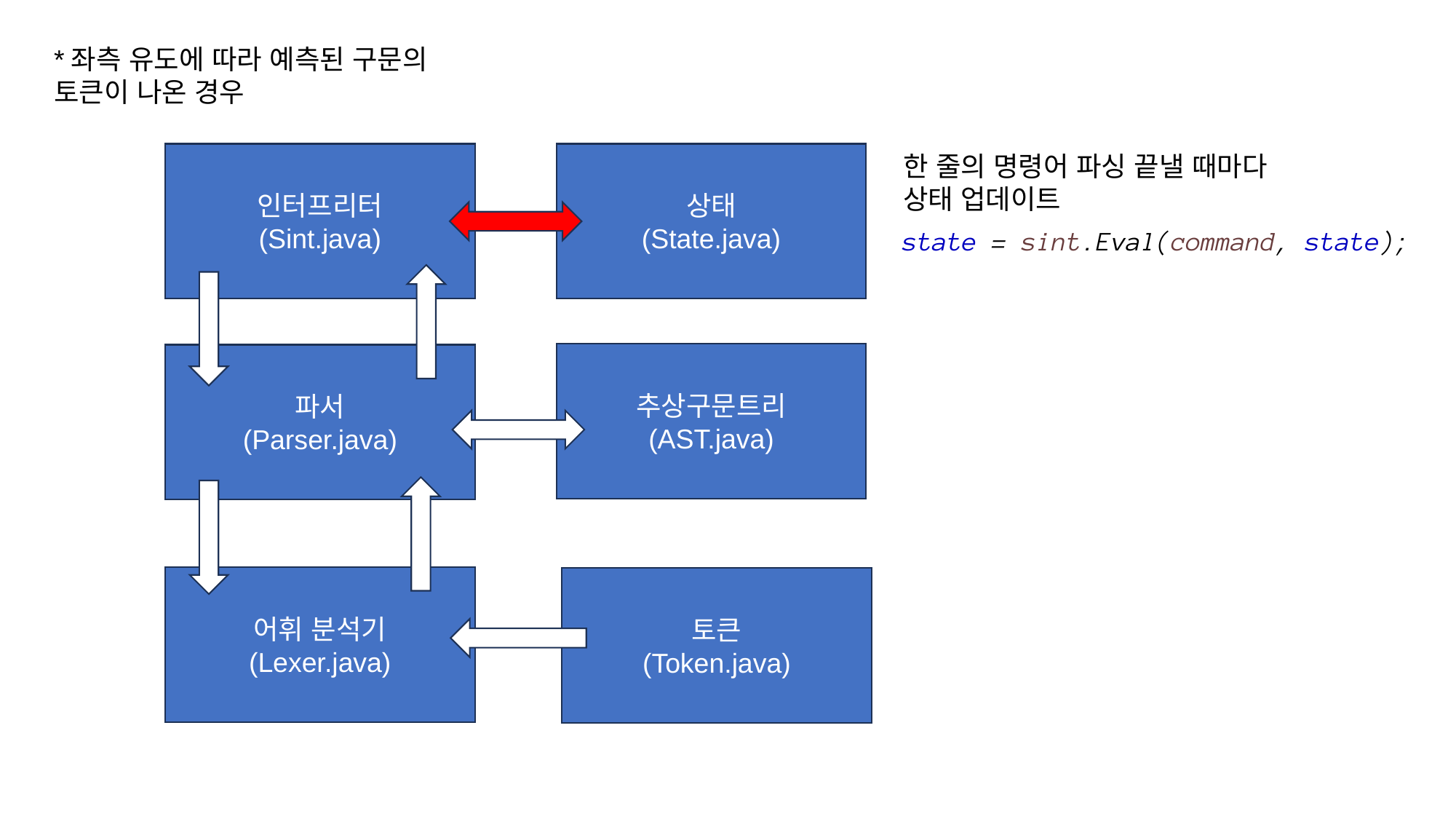

*좌측 유도에 따라 예측된 구문의 토큰이 나온 경우
인터프리터
(Sint.java)
상태
(State.java)
한 줄의 명령어 파싱 끝낼 때마다
상태 업데이트

state = sint.Eval(command, state);

추상구문트리
(AST.java)
파서
(Parser.java)

어휘 분석기
(Lexer.java)
토큰
(Token.java)